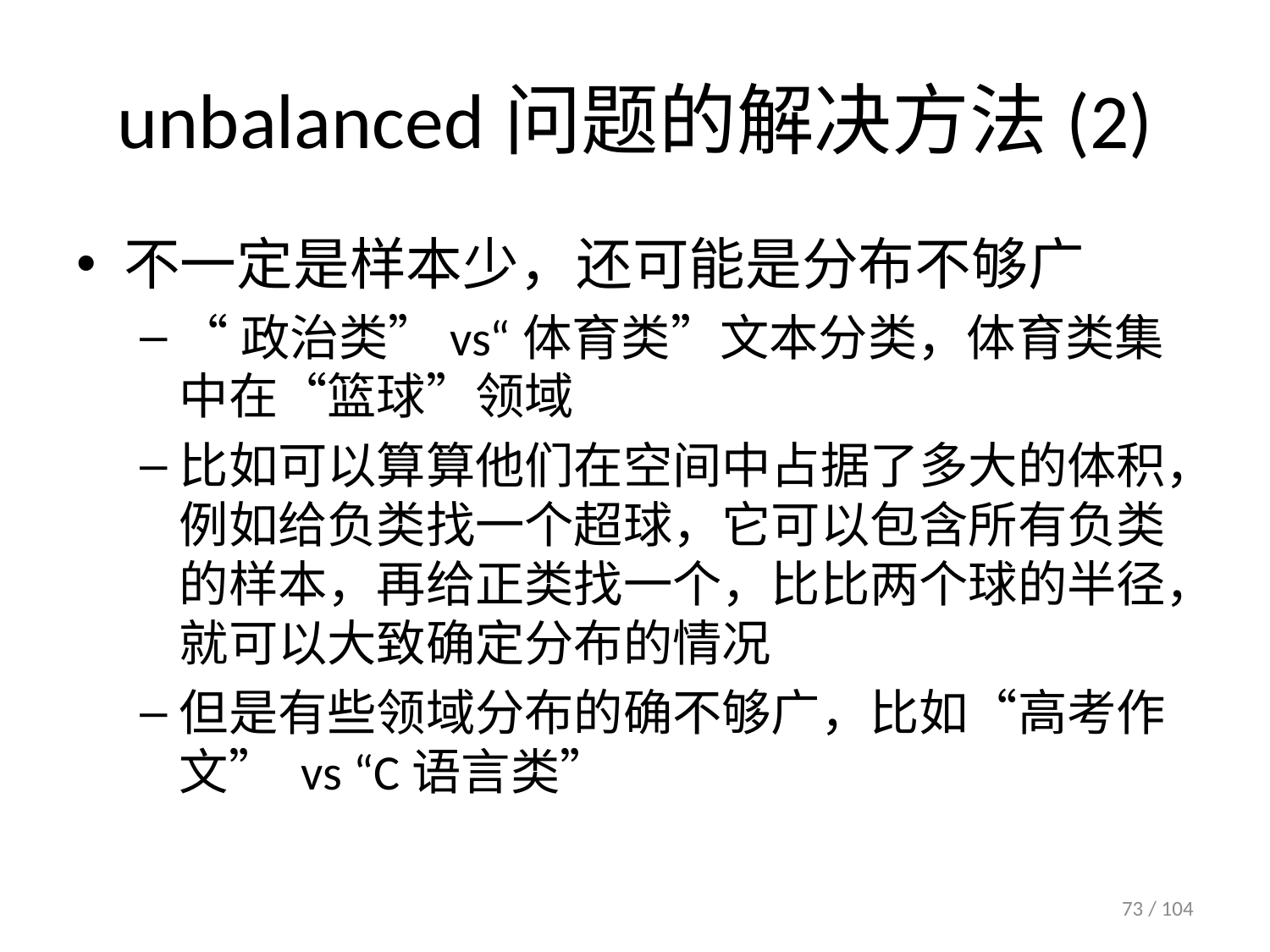

# unbalanced问题的解决方法(2)
不一定是样本少，还可能是分布不够广
“政治类”vs“体育类”文本分类，体育类集中在“篮球”领域
比如可以算算他们在空间中占据了多大的体积，例如给负类找一个超球，它可以包含所有负类的样本，再给正类找一个，比比两个球的半径，就可以大致确定分布的情况
但是有些领域分布的确不够广，比如“高考作文” vs “C语言类”
73